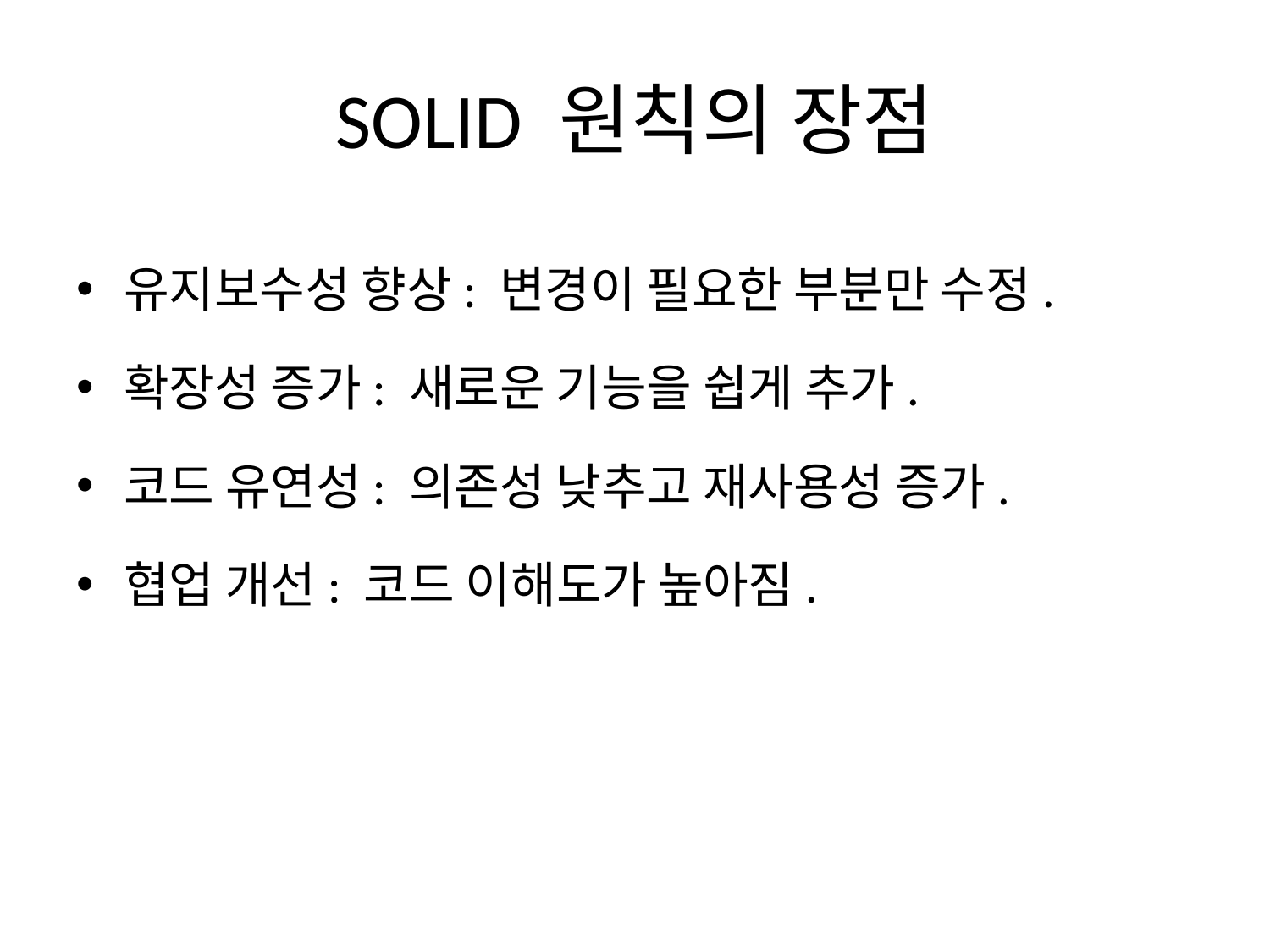

# SOLID 원칙의 장점
유지보수성 향상: 변경이 필요한 부분만 수정.
확장성 증가: 새로운 기능을 쉽게 추가.
코드 유연성: 의존성 낮추고 재사용성 증가.
협업 개선: 코드 이해도가 높아짐.